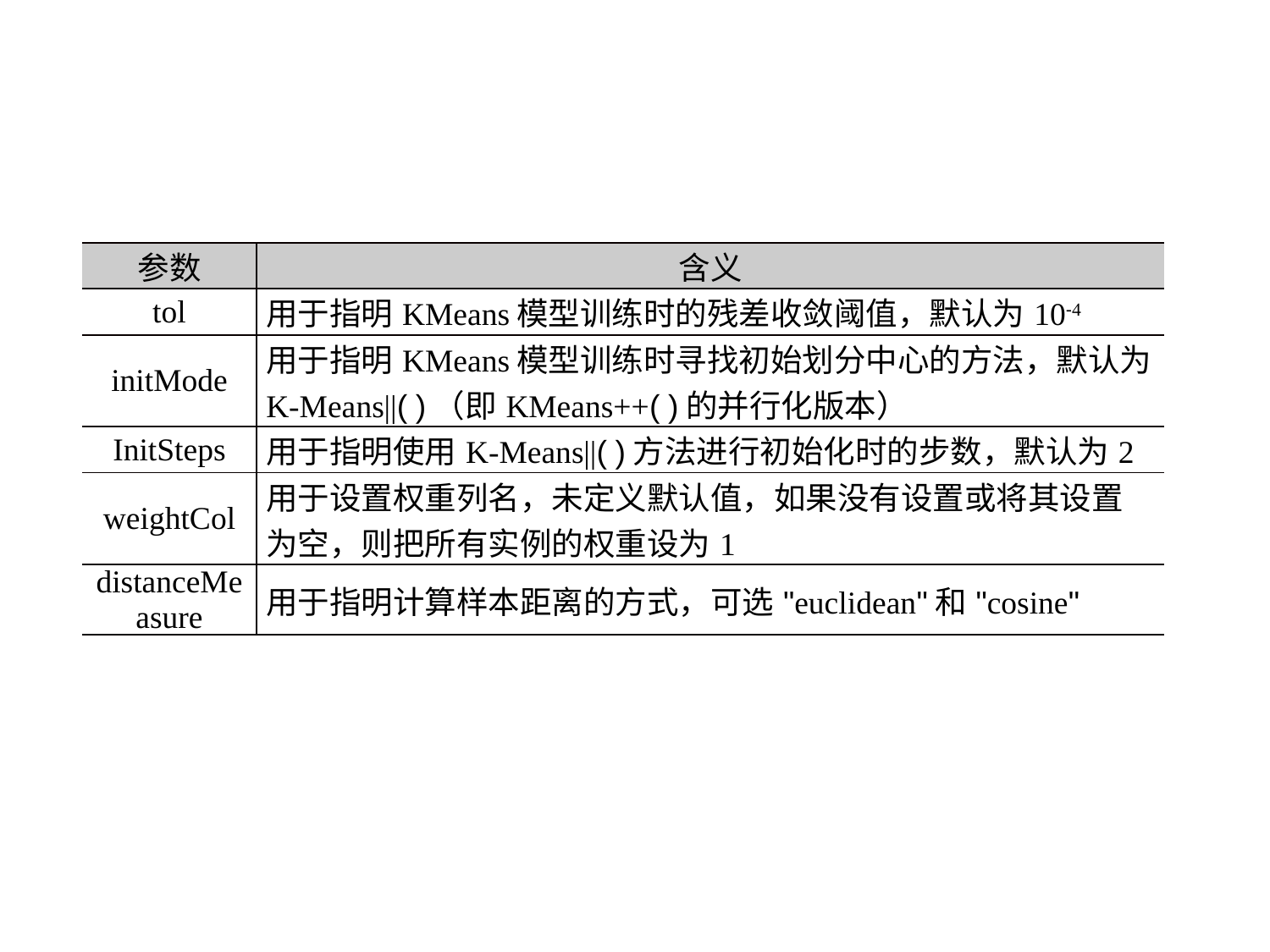

| 参数 | 含义 |
| --- | --- |
| tol | 用于指明KMeans模型训练时的残差收敛阈值，默认为10-4 |
| initMode | 用于指明KMeans模型训练时寻找初始划分中心的方法，默认为K-Means||( )（即KMeans++( )的并行化版本） |
| InitSteps | 用于指明使用K-Means||( )方法进行初始化时的步数，默认为2 |
| weightCol | 用于设置权重列名，未定义默认值，如果没有设置或将其设置为空，则把所有实例的权重设为1 |
| distanceMeasure | 用于指明计算样本距离的方式，可选"euclidean"和"cosine" |